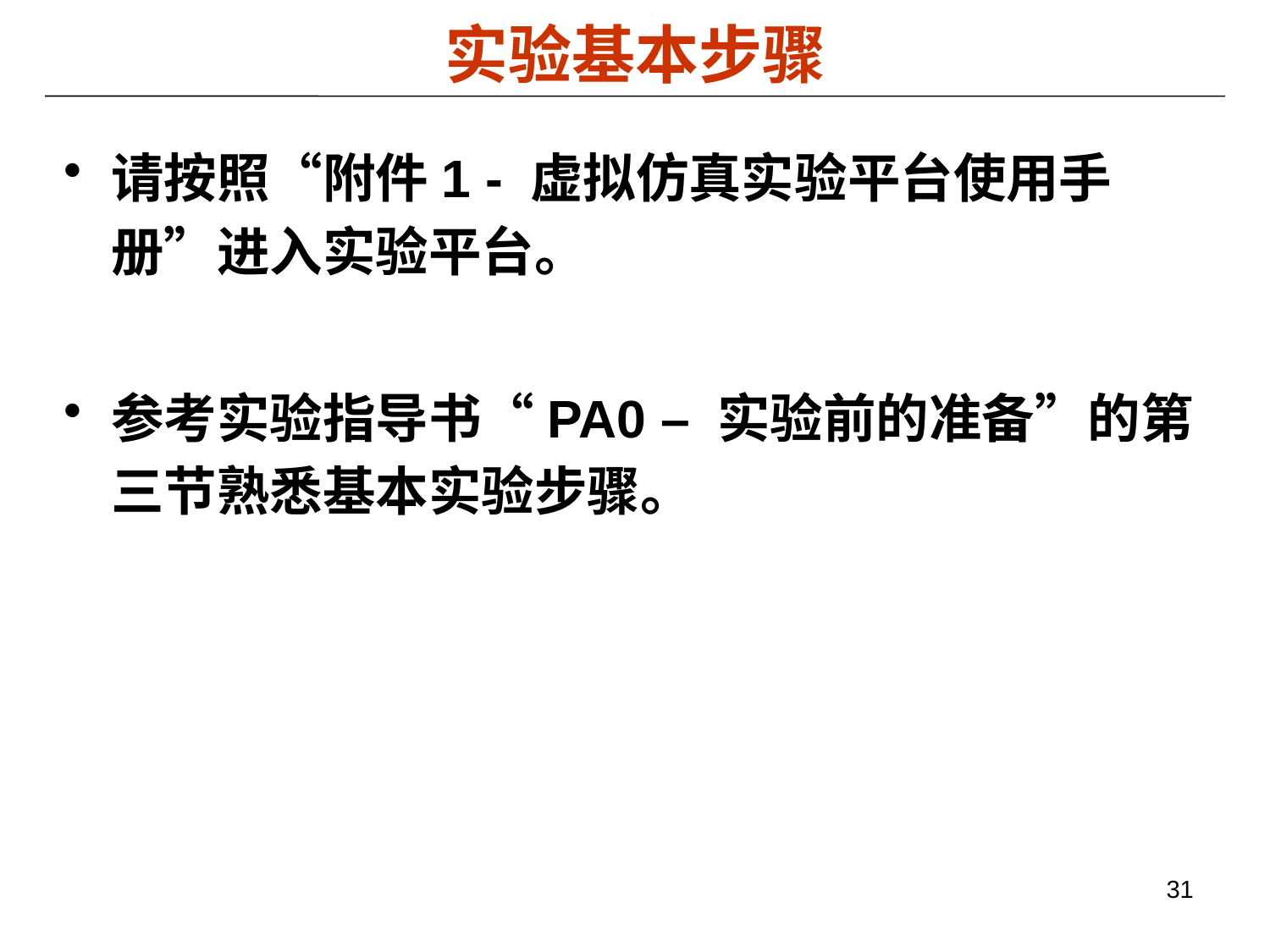

# 实验基本步骤
请按照“附件1 - 虚拟仿真实验平台使用手册”进入实验平台。

参考实验指导书“PA0 – 实验前的准备”的第三节熟悉基本实验步骤。
31